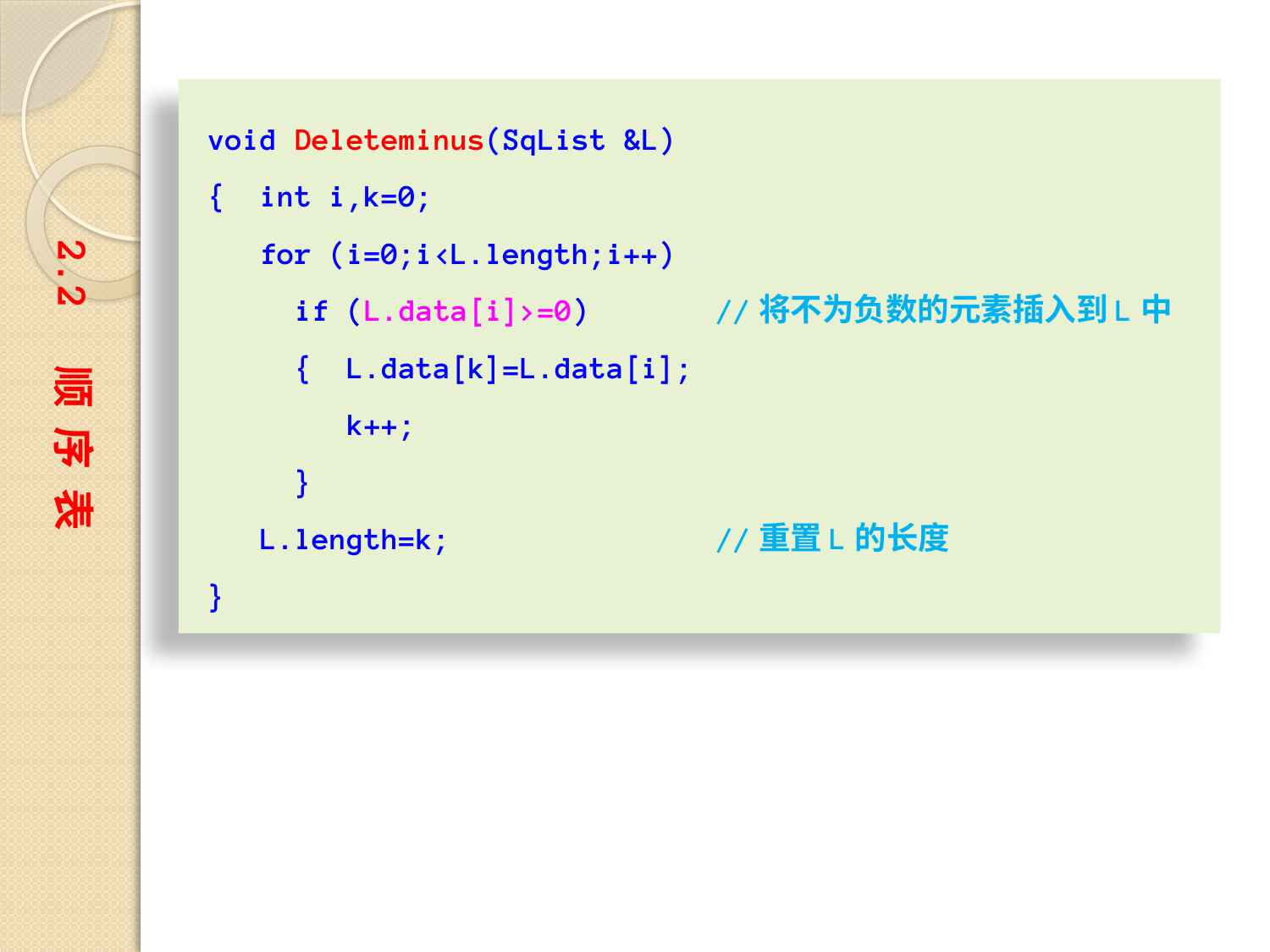

void Deleteminus(SqList &L)
{  int i,k=0;
   for (i=0;i<L.length;i++)
     if (L.data[i]>=0)	//将不为负数的元素插入到L中
     {  L.data[k]=L.data[i];
        k++;
     }
   L.length=k;			//重置L的长度
}
2.2  顺  序  表